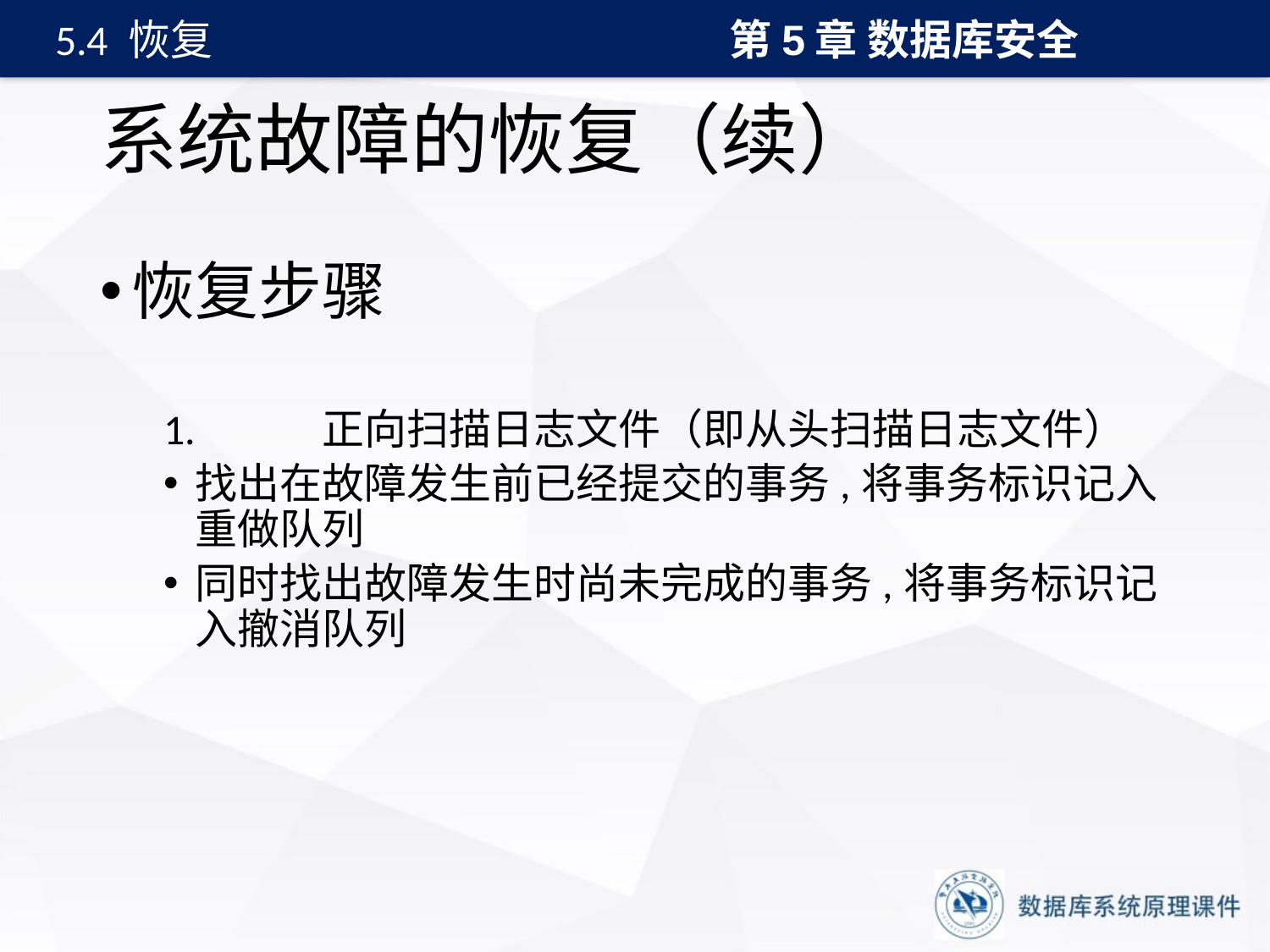

第5章 数据库安全
5.4 恢复
# 系统故障的恢复（续）
恢复步骤

1.	正向扫描日志文件（即从头扫描日志文件）
找出在故障发生前已经提交的事务,将事务标识记入重做队列
同时找出故障发生时尚未完成的事务,将事务标识记入撤消队列